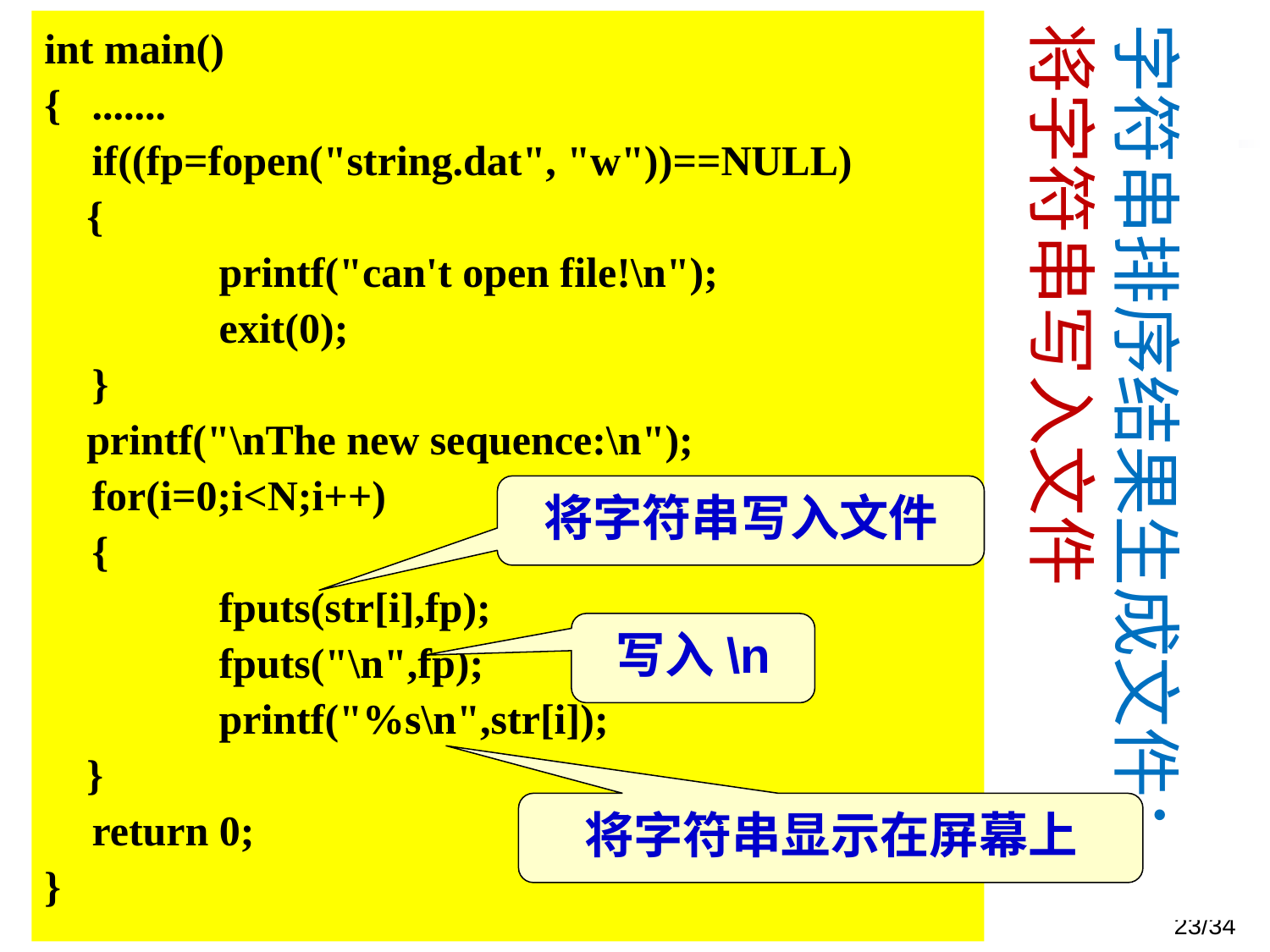

int main()
{ 	.......
	if((fp=fopen("string.dat", "w"))==NULL)
    {
		printf("can't open file!\n");
		exit(0);
	}
    printf("\nThe new sequence:\n");
	for(i=0;i<N;i++)
	{
		fputs(str[i],fp);
		fputs("\n",fp);
	    	printf("%s\n",str[i]);
    }
	return 0;
}
字符串排序结果生成文件：
将字符串写入文件

将字符串写入文件
写入\n
将字符串显示在屏幕上
2023/12/12
王化雨 whuayu000@163.com 13306442222
23/34